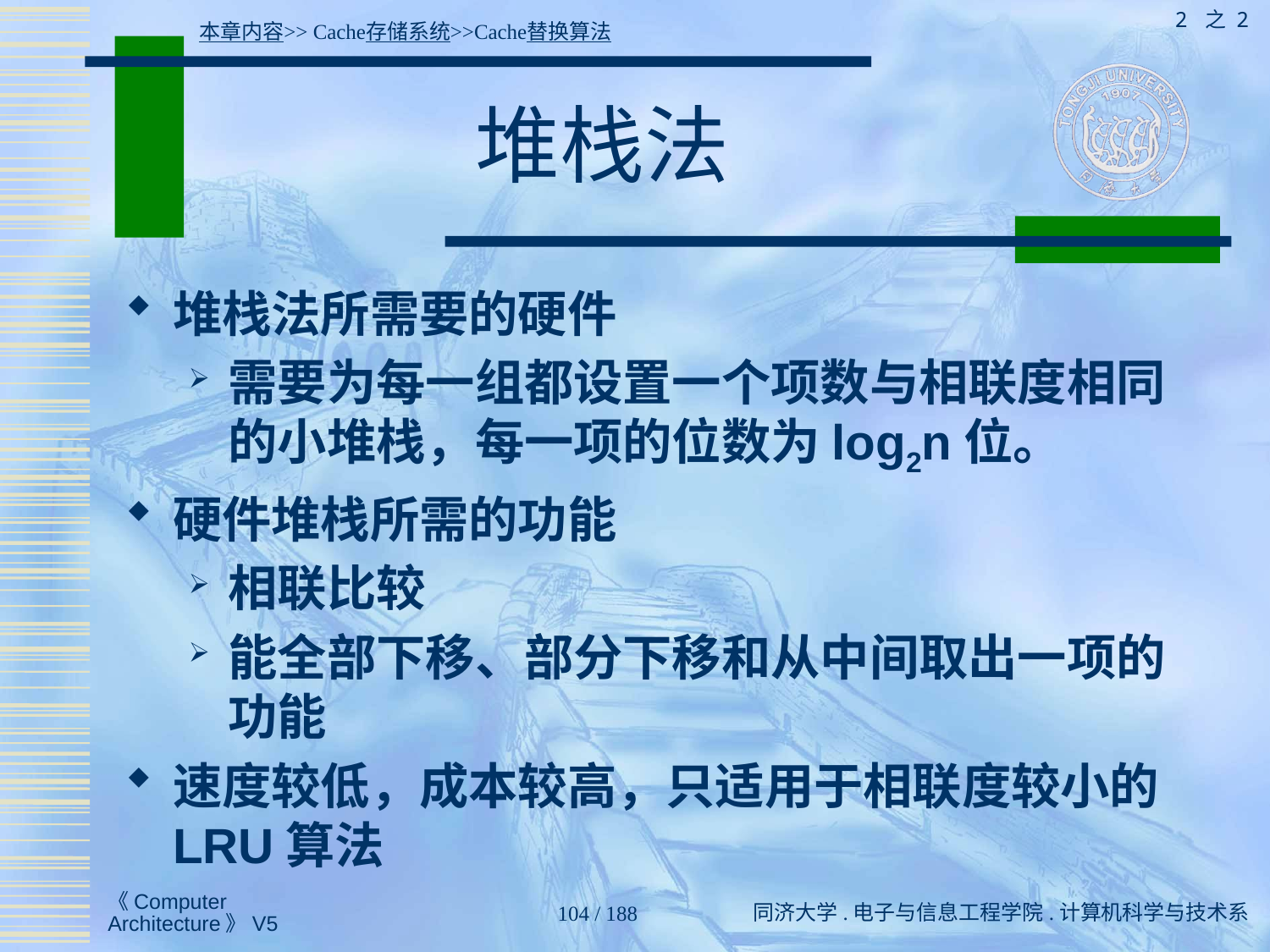

2 之 2
本章内容>> Cache存储系统>>Cache替换算法
# 堆栈法
堆栈法所需要的硬件
需要为每一组都设置一个项数与相联度相同的小堆栈，每一项的位数为log2n位。
硬件堆栈所需的功能
相联比较
能全部下移、部分下移和从中间取出一项的功能
速度较低，成本较高，只适用于相联度较小的LRU算法